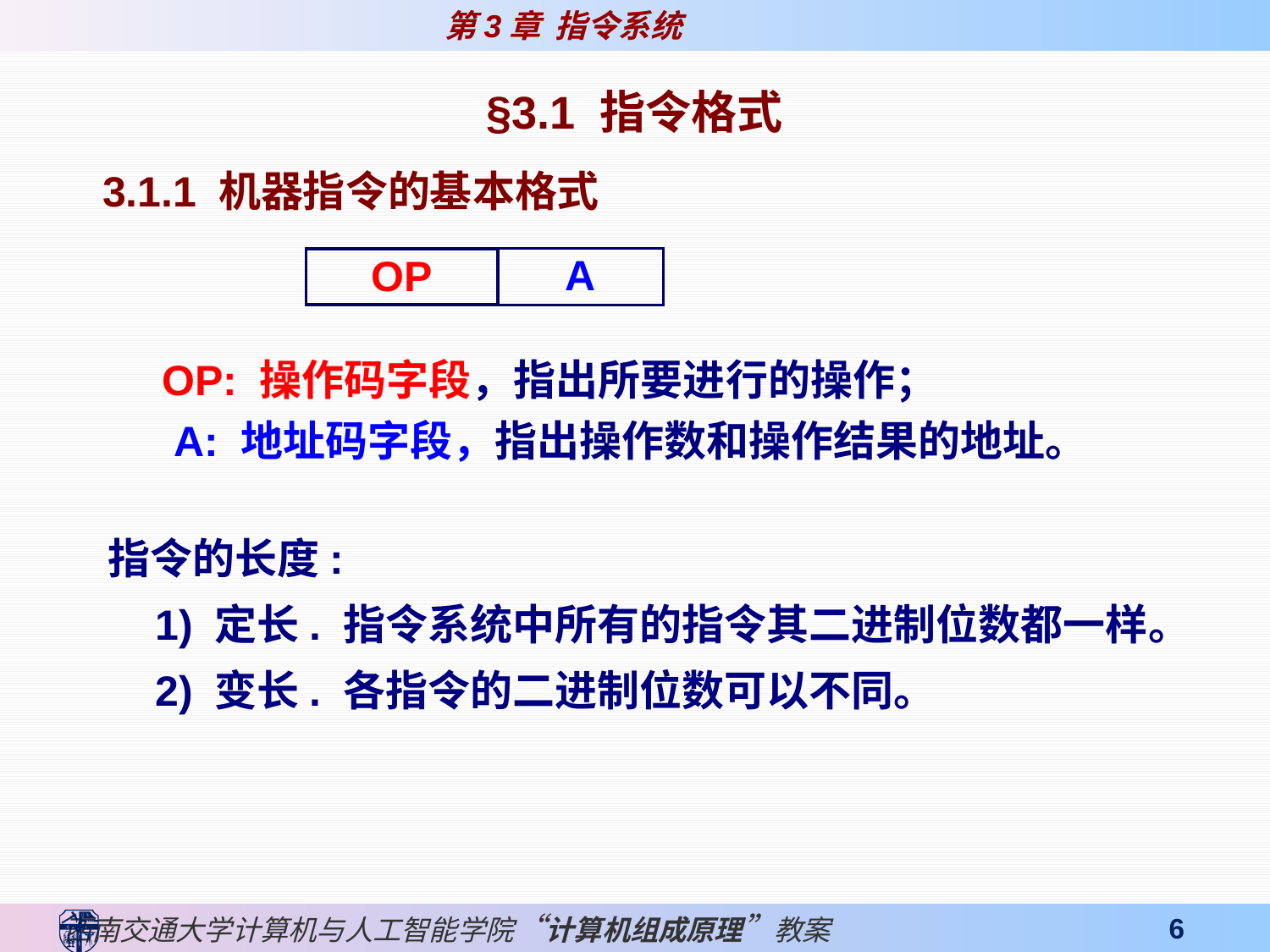

§3.1 指令格式
3.1.1 机器指令的基本格式
A
OP
       OP: 操作码字段，指出所要进行的操作；
        A: 地址码字段，指出操作数和操作结果的地址。
指令的长度:
    1) 定长. 指令系统中所有的指令其二进制位数都一样。
    2) 变长. 各指令的二进制位数可以不同。